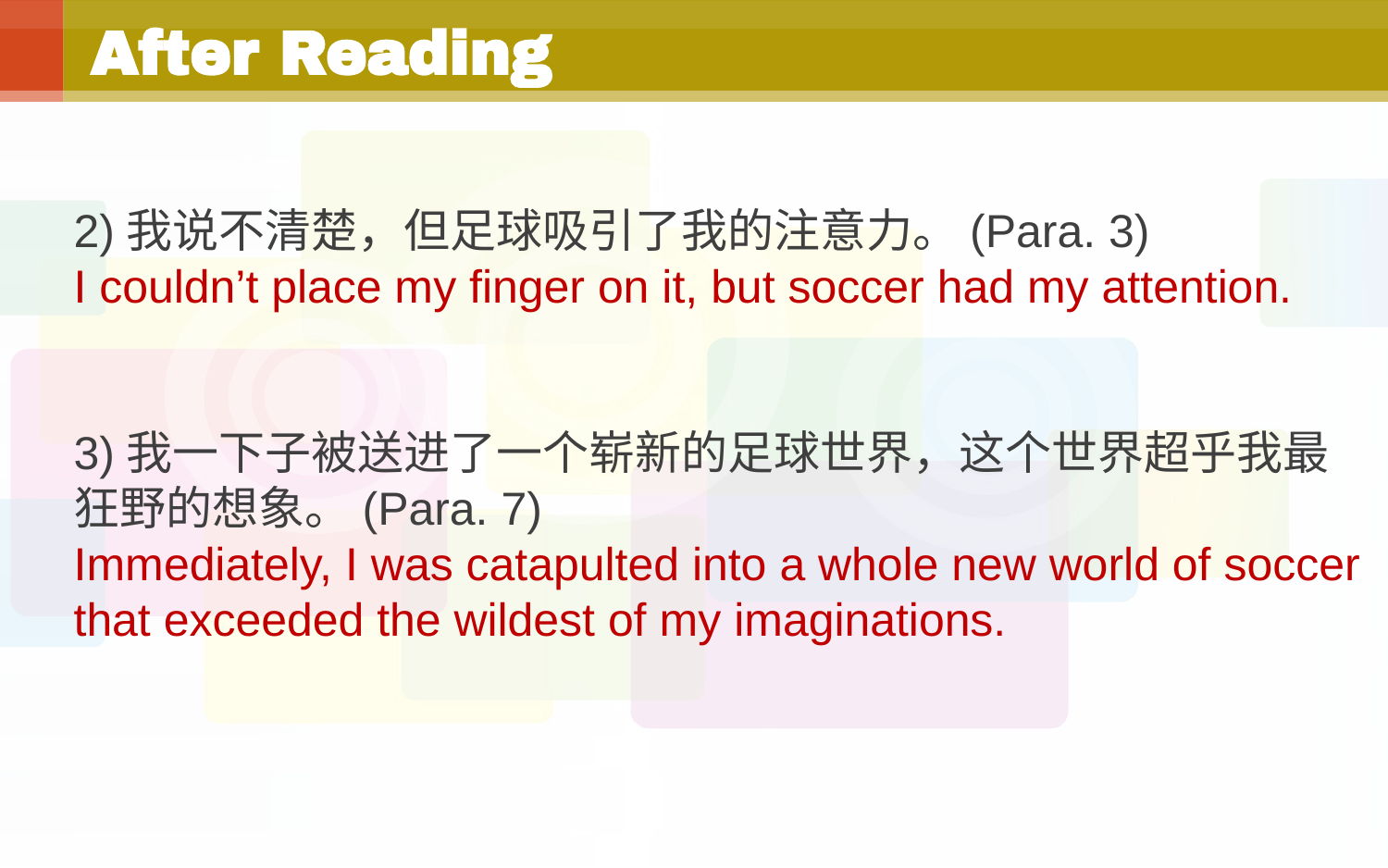

# After Reading

2)我说不清楚，但足球吸引了我的注意力。(Para. 3)
I couldn’t place my finger on it, but soccer had my attention.

3)我一下子被送进了一个崭新的足球世界，这个世界超乎我最狂野的想象。(Para. 7)
Immediately, I was catapulted into a whole new world of soccer that exceeded the wildest of my imaginations.